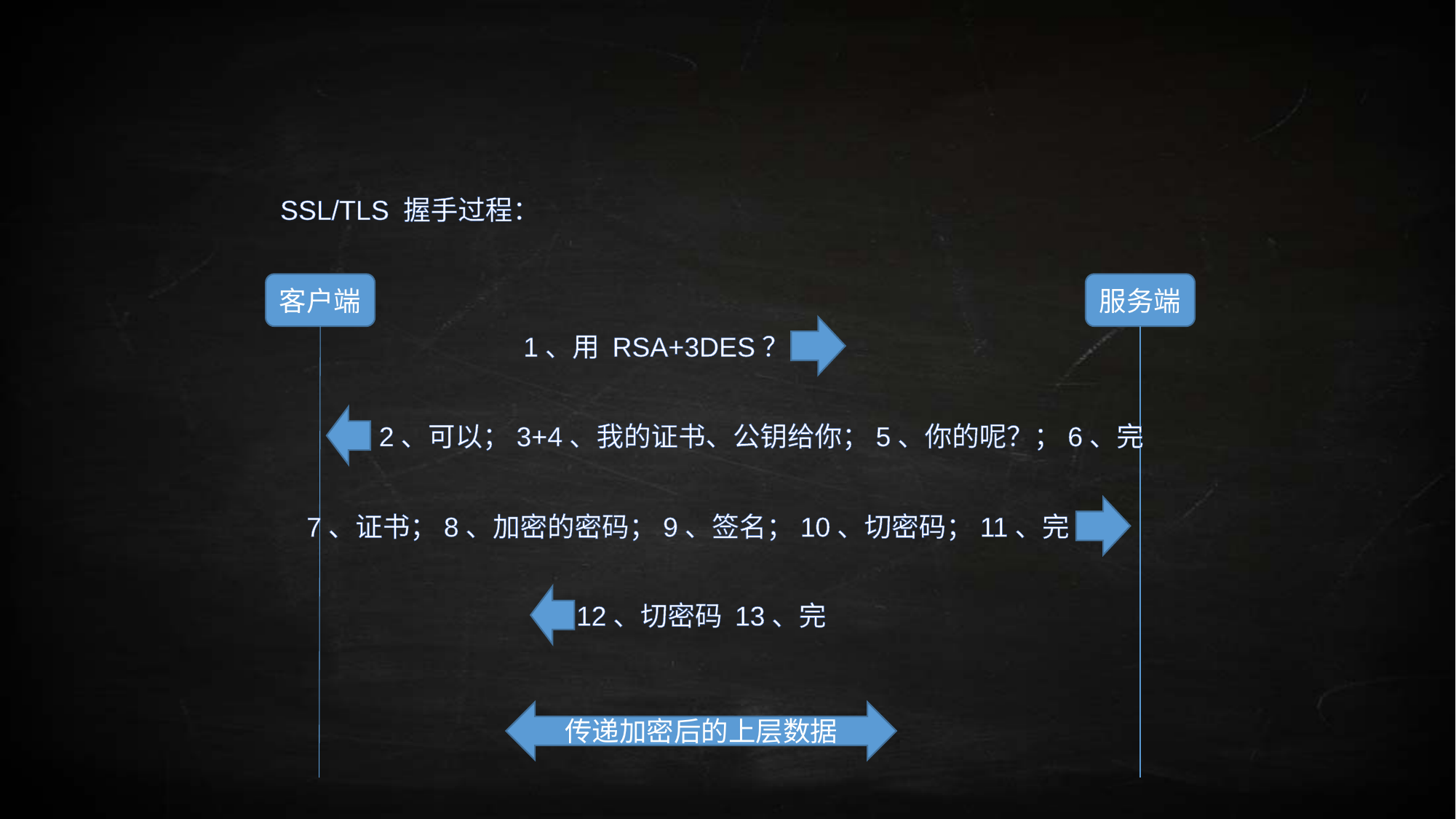

SSL/TLS 握手过程：
客户端
服务端

1、用 RSA+3DES？

2、可以；3+4、我的证书、公钥给你；5、你的呢？；6、完

7、证书；8、加密的密码；9、签名；10、切密码；11、完

12、切密码 13、完
传递加密后的上层数据